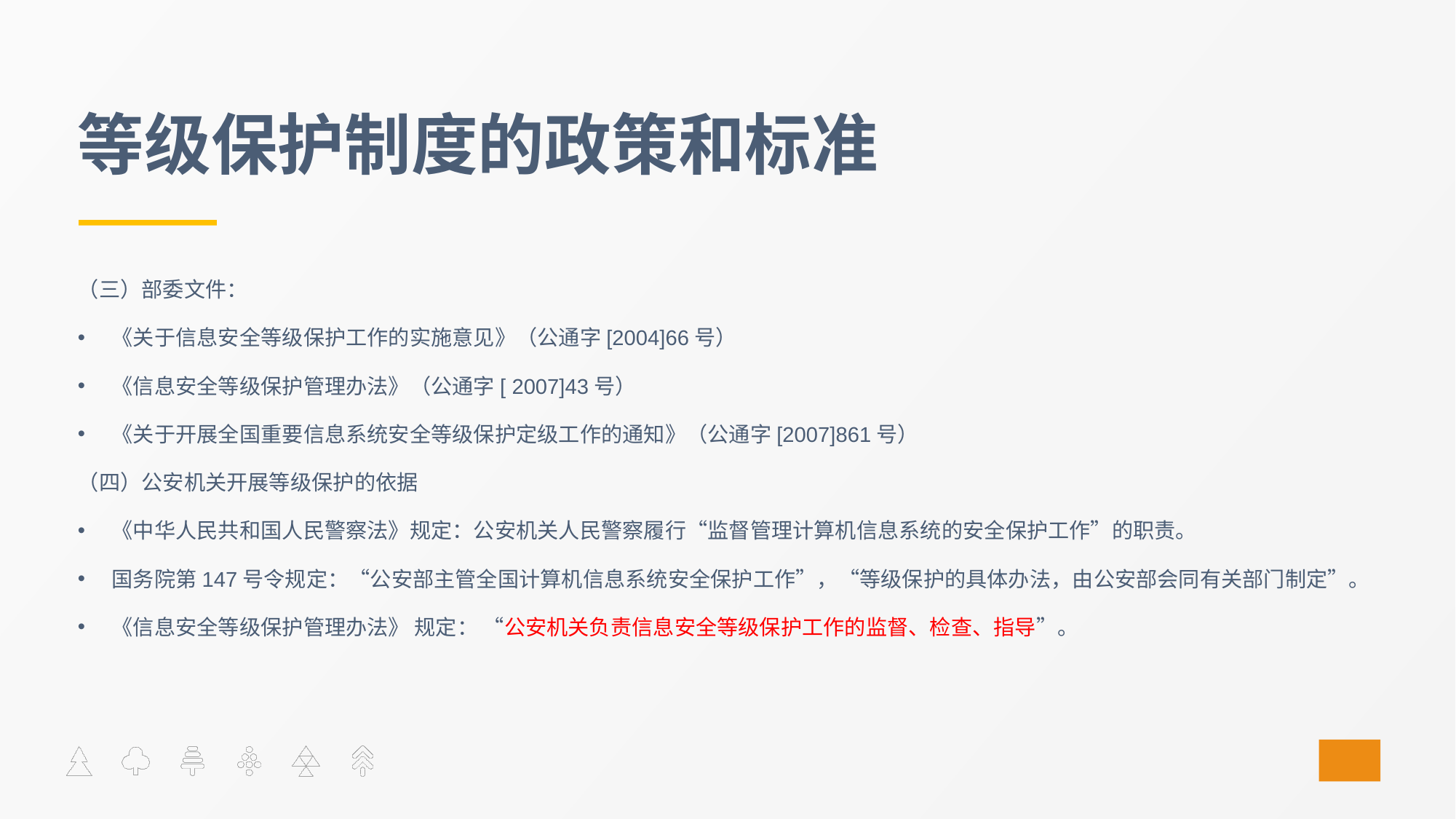

# 等级保护制度的政策和标准

（三）部委文件：
《关于信息安全等级保护工作的实施意见》（公通字[2004]66号）
《信息安全等级保护管理办法》（公通字[ 2007]43号）
《关于开展全国重要信息系统安全等级保护定级工作的通知》（公通字[2007]861号）
（四）公安机关开展等级保护的依据
《中华人民共和国人民警察法》规定：公安机关人民警察履行“监督管理计算机信息系统的安全保护工作”的职责。
国务院第147号令规定：“公安部主管全国计算机信息系统安全保护工作”，“等级保护的具体办法，由公安部会同有关部门制定”。
《信息安全等级保护管理办法》 规定： “公安机关负责信息安全等级保护工作的监督、检查、指导”。
9